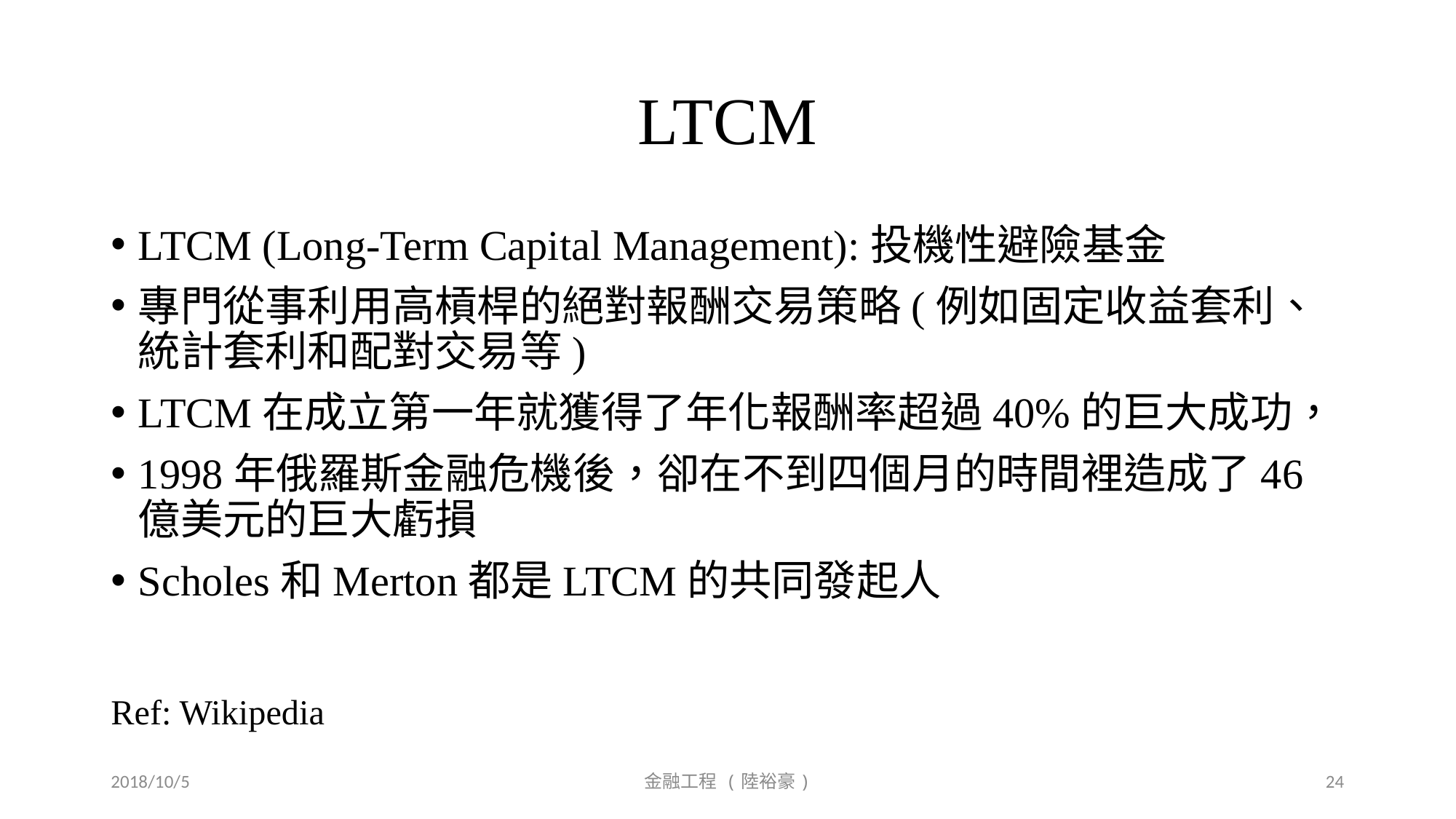

# LTCM
LTCM (Long-Term Capital Management):投機性避險基金
專門從事利用高槓桿的絕對報酬交易策略(例如固定收益套利、統計套利和配對交易等)
LTCM在成立第一年就獲得了年化報酬率超過40%的巨大成功，
1998年俄羅斯金融危機後，卻在不到四個月的時間裡造成了46億美元的巨大虧損
Scholes和Merton都是LTCM的共同發起人
Ref: Wikipedia
2018/10/5
金融工程 (陸裕豪)
24